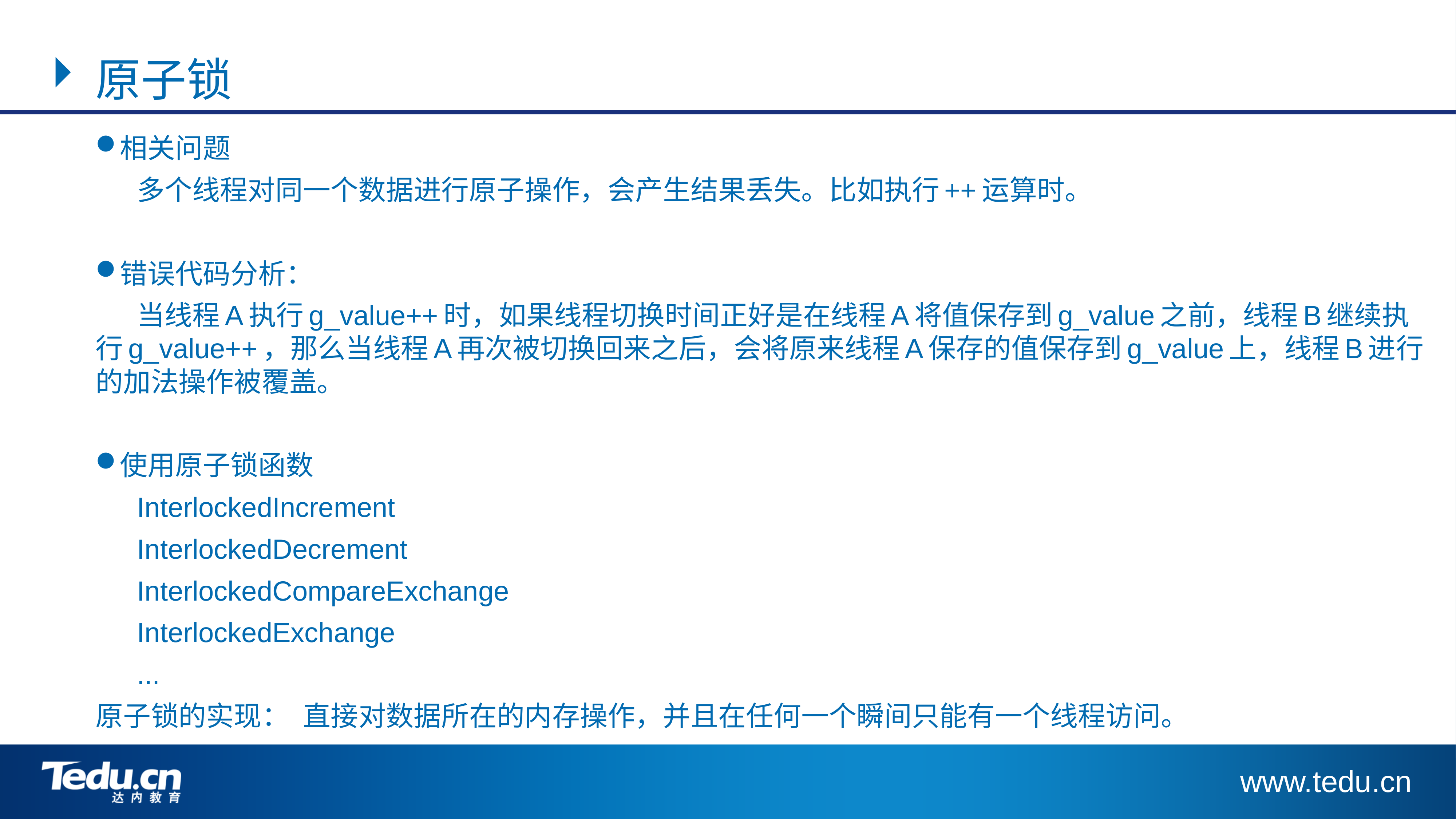

原子锁
相关问题
	多个线程对同一个数据进行原子操作，会产生结果丢失。比如执行++运算时。

错误代码分析：
	当线程A执行g_value++时，如果线程切换时间正好是在线程A将值保存到g_value之前，线程B继续执行g_value++，那么当线程A再次被切换回来之后，会将原来线程A保存的值保存到g_value上，线程B进行的加法操作被覆盖。

使用原子锁函数
	InterlockedIncrement
	InterlockedDecrement
	InterlockedCompareExchange
	InterlockedExchange
	...
原子锁的实现：	直接对数据所在的内存操作，并且在任何一个瞬间只能有一个线程访问。